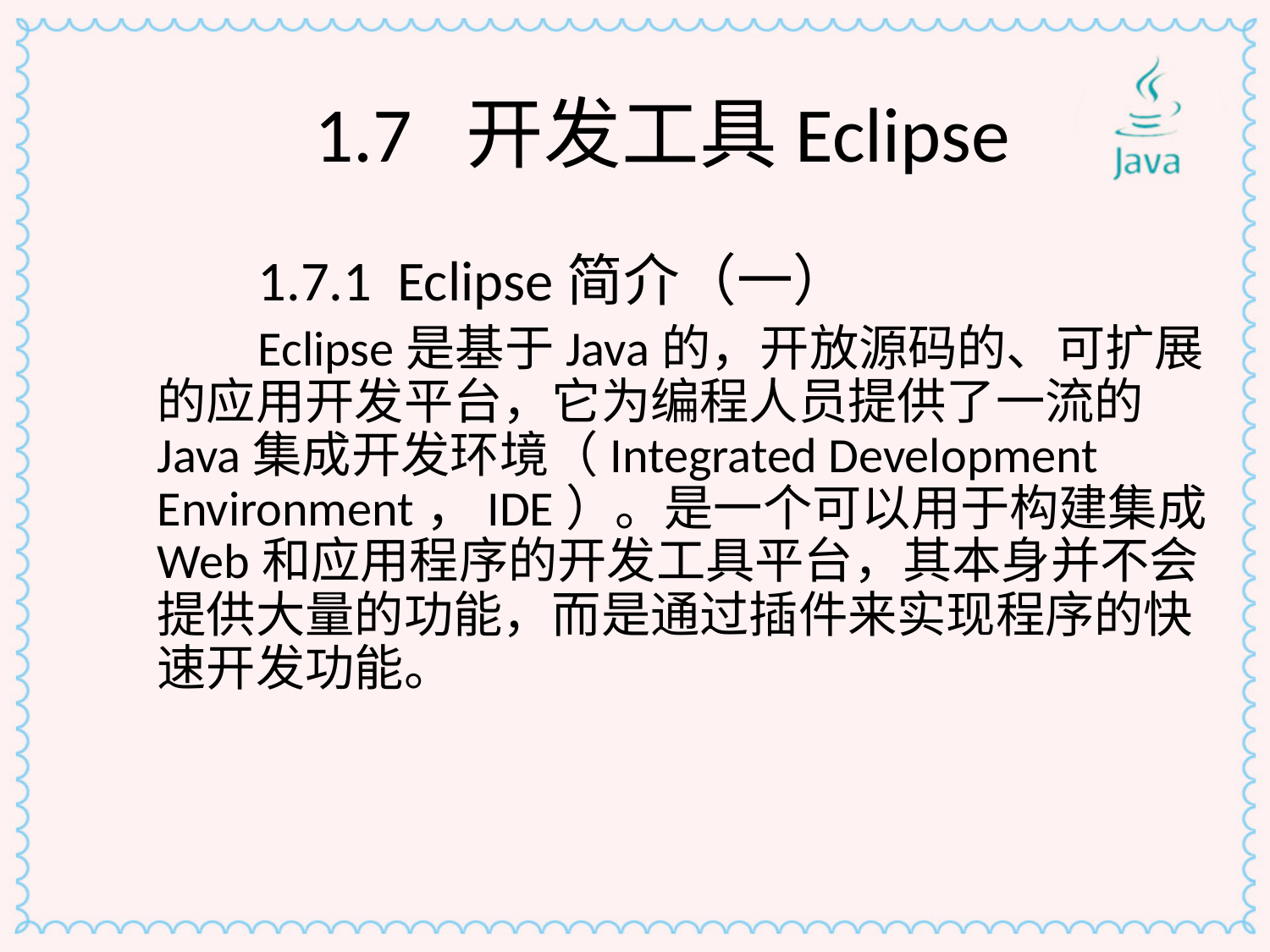

# 1.7  开发工具Eclipse
1.7.1  Eclipse简介（一）
Eclipse是基于Java的，开放源码的、可扩展的应用开发平台，它为编程人员提供了一流的Java集成开发环境（Integrated Development Environment，IDE）。是一个可以用于构建集成Web和应用程序的开发工具平台，其本身并不会提供大量的功能，而是通过插件来实现程序的快速开发功能。